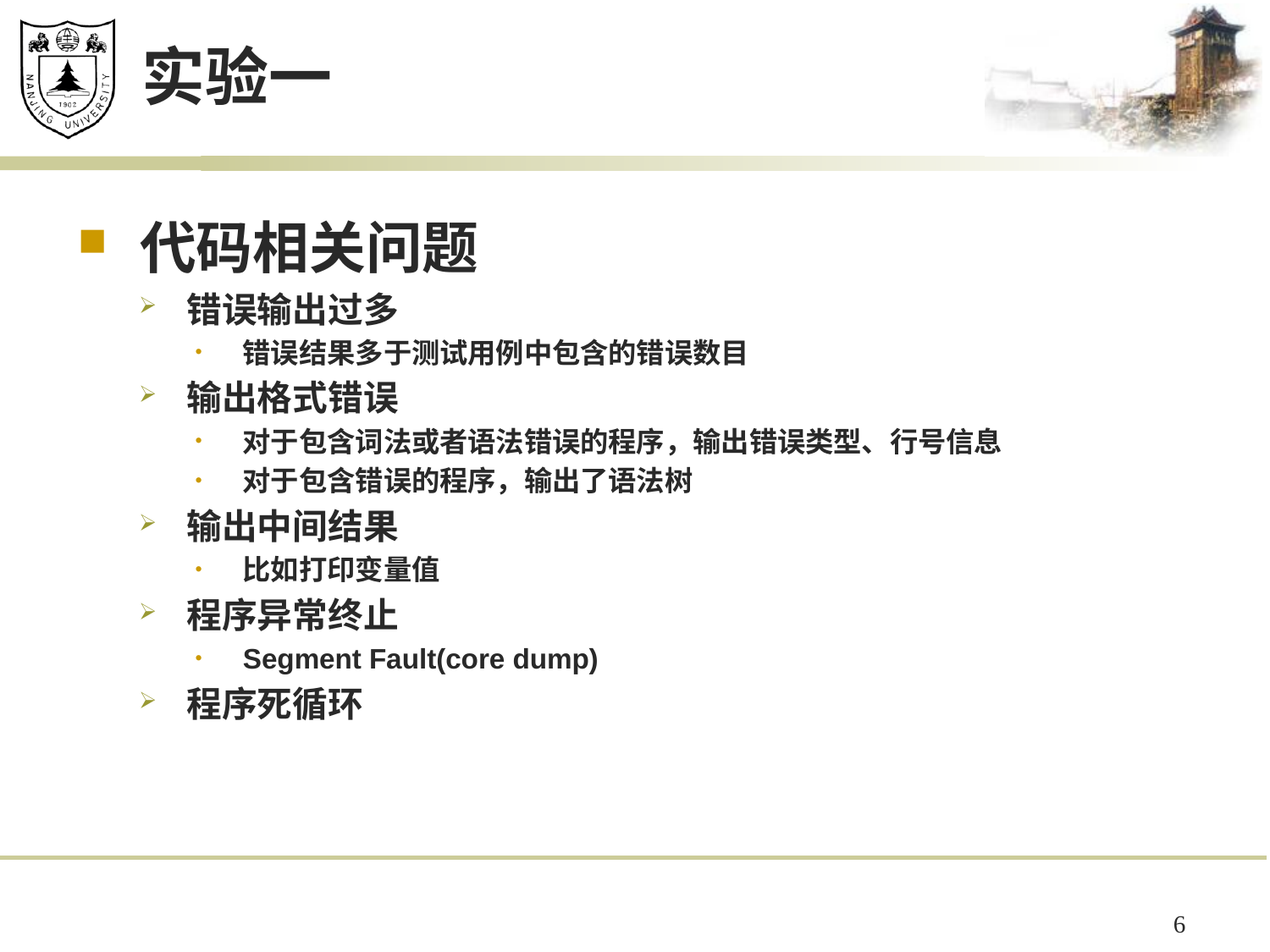

# 实验一
代码相关问题
错误输出过多
错误结果多于测试用例中包含的错误数目
输出格式错误
对于包含词法或者语法错误的程序，输出错误类型、行号信息
对于包含错误的程序，输出了语法树
输出中间结果
比如打印变量值
程序异常终止
Segment Fault(core dump)
程序死循环